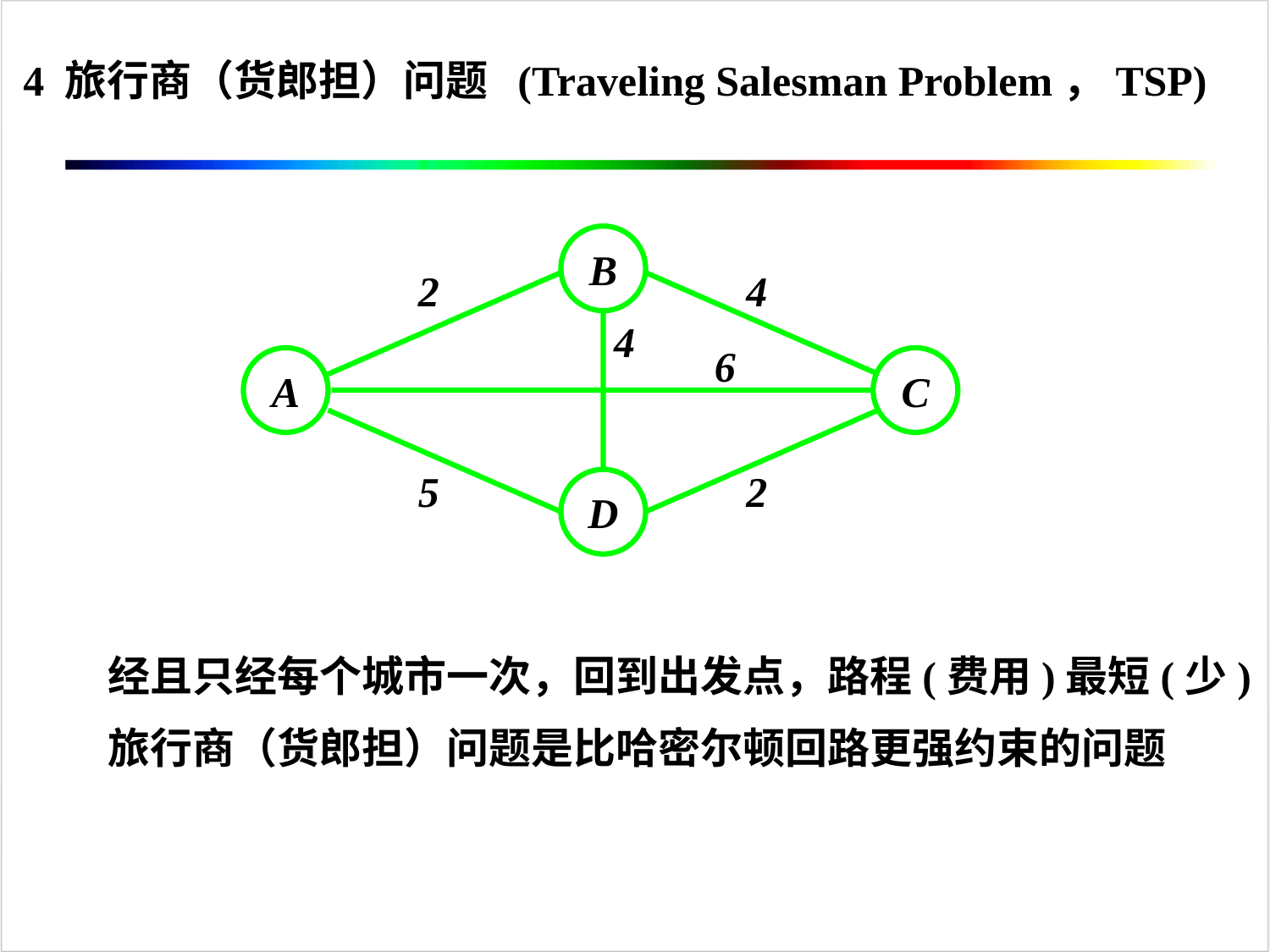

4 旅行商（货郎担）问题  (Traveling Salesman Problem，TSP)
B
2
4

4

6
A
C

5
2
D
经且只经每个城市一次，回到出发点，路程(费用)最短(少)
旅行商（货郎担）问题是比哈密尔顿回路更强约束的问题